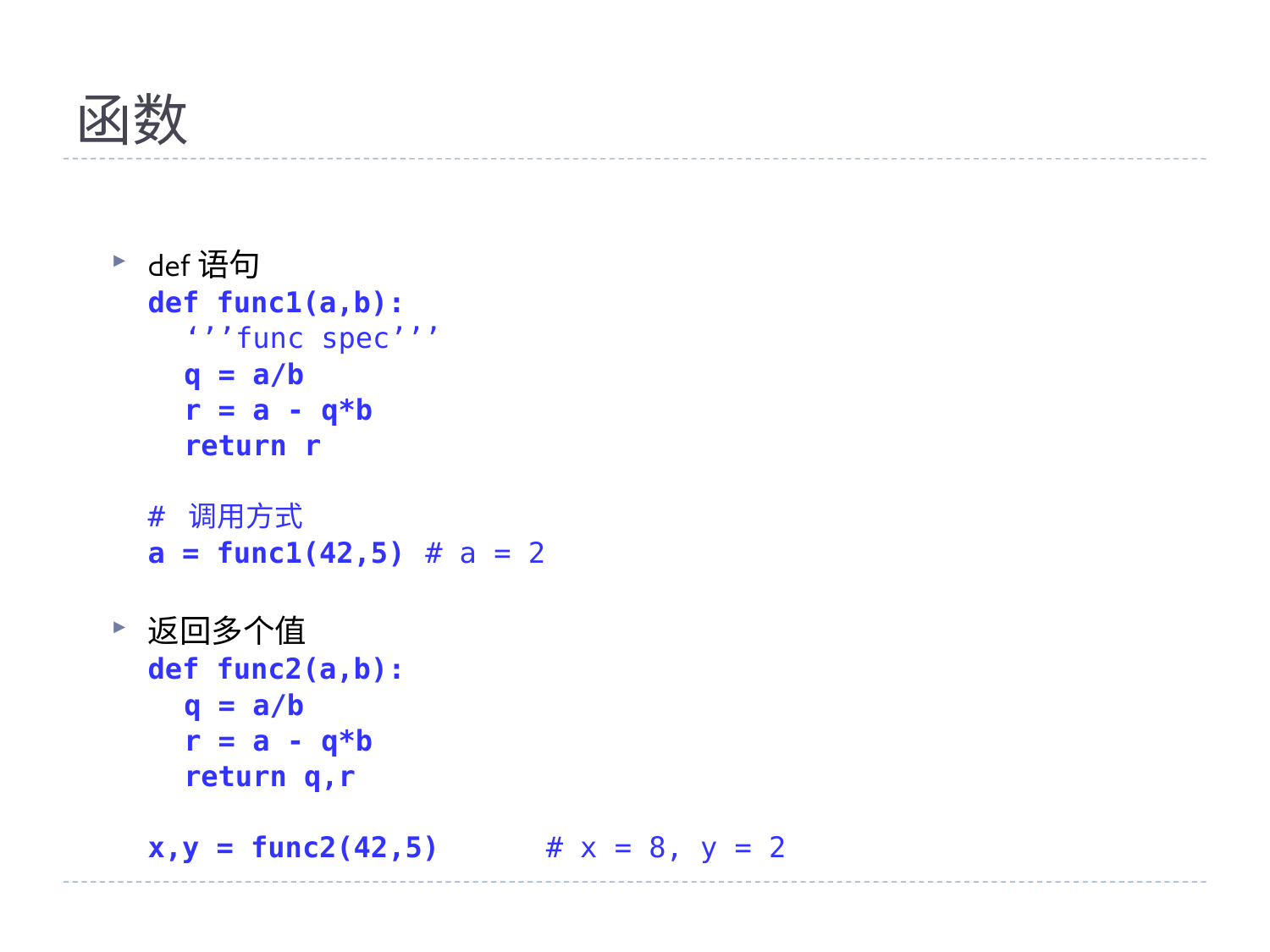

# 函数
def语句
def func1(a,b):
	‘’’func spec’’’
	q = a/b
	r = a - q*b
	return r

# 调用方式
a = func1(42,5) 		# a = 2

返回多个值
def func2(a,b):
	q = a/b
	r = a - q*b
	return q,r

x,y = func2(42,5) 	# x = 8, y = 2